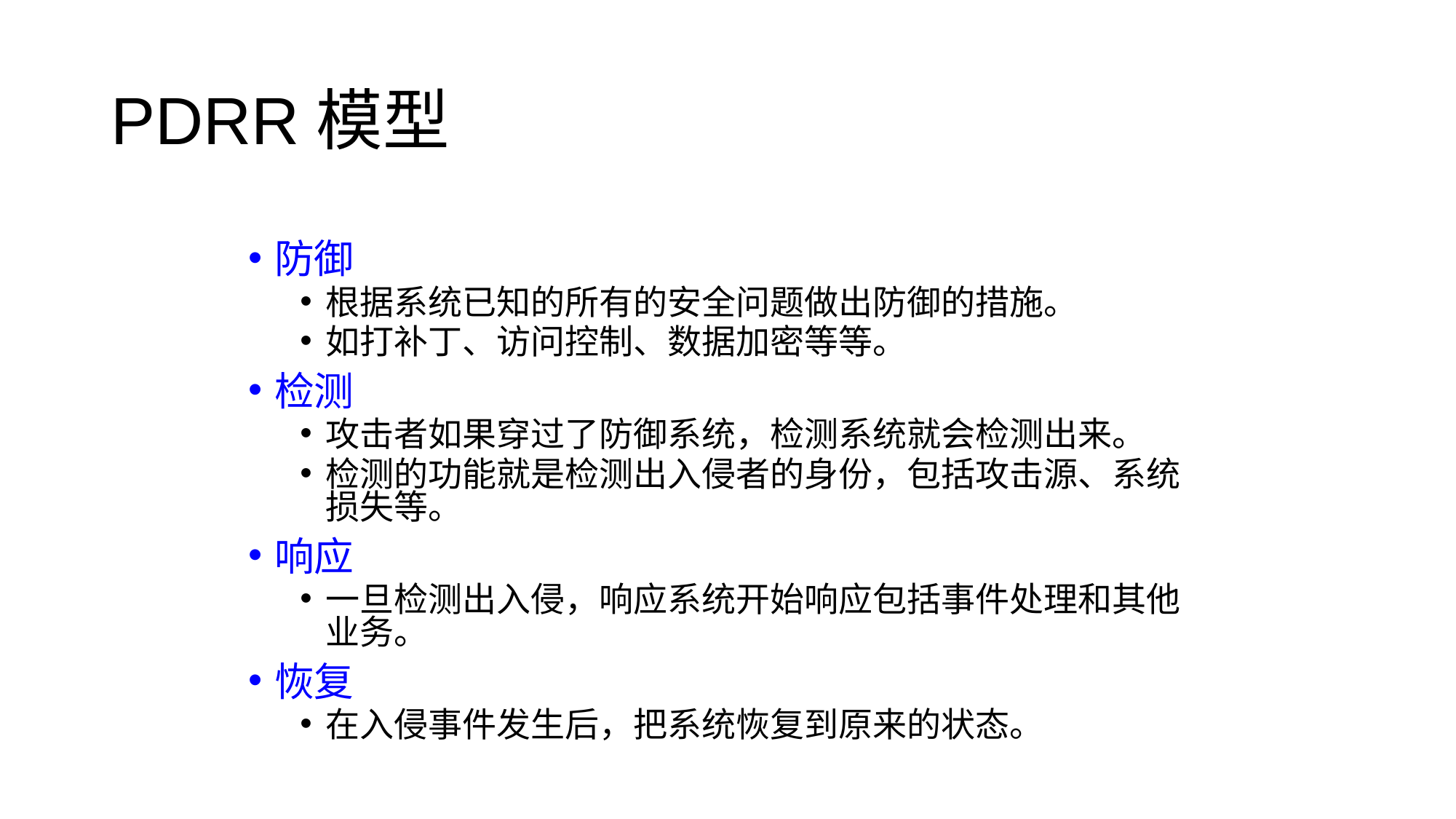

# PDRR模型
防御
根据系统已知的所有的安全问题做出防御的措施。
如打补丁、访问控制、数据加密等等。
检测
攻击者如果穿过了防御系统，检测系统就会检测出来。
检测的功能就是检测出入侵者的身份，包括攻击源、系统损失等。
响应
一旦检测出入侵，响应系统开始响应包括事件处理和其他业务。
恢复
在入侵事件发生后，把系统恢复到原来的状态。